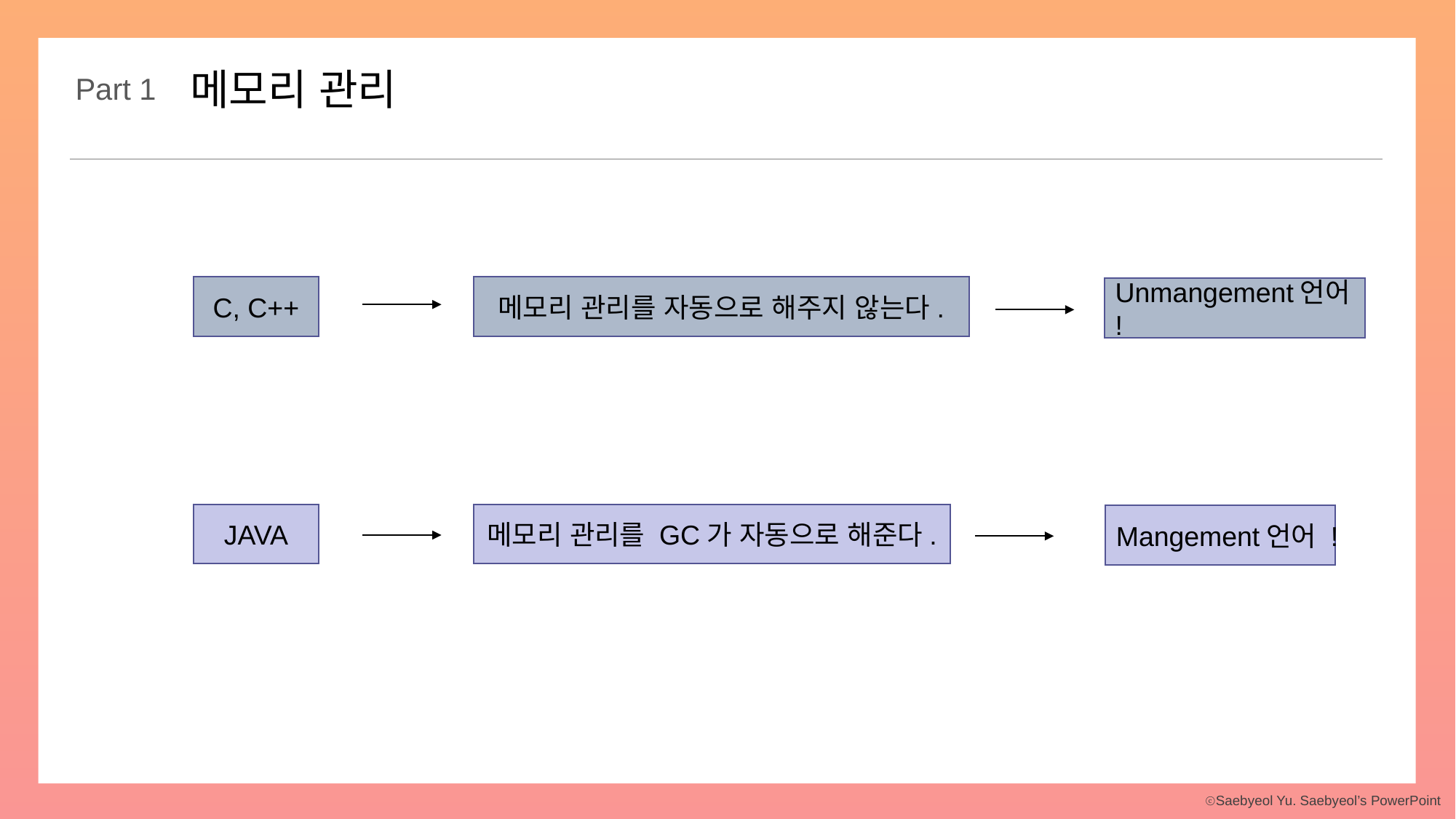

메모리 관리
Part 1
C, C++
메모리 관리를 자동으로 해주지 않는다.
Unmangement언어 !
JAVA
메모리 관리를 GC가 자동으로 해준다.
Mangement언어 !